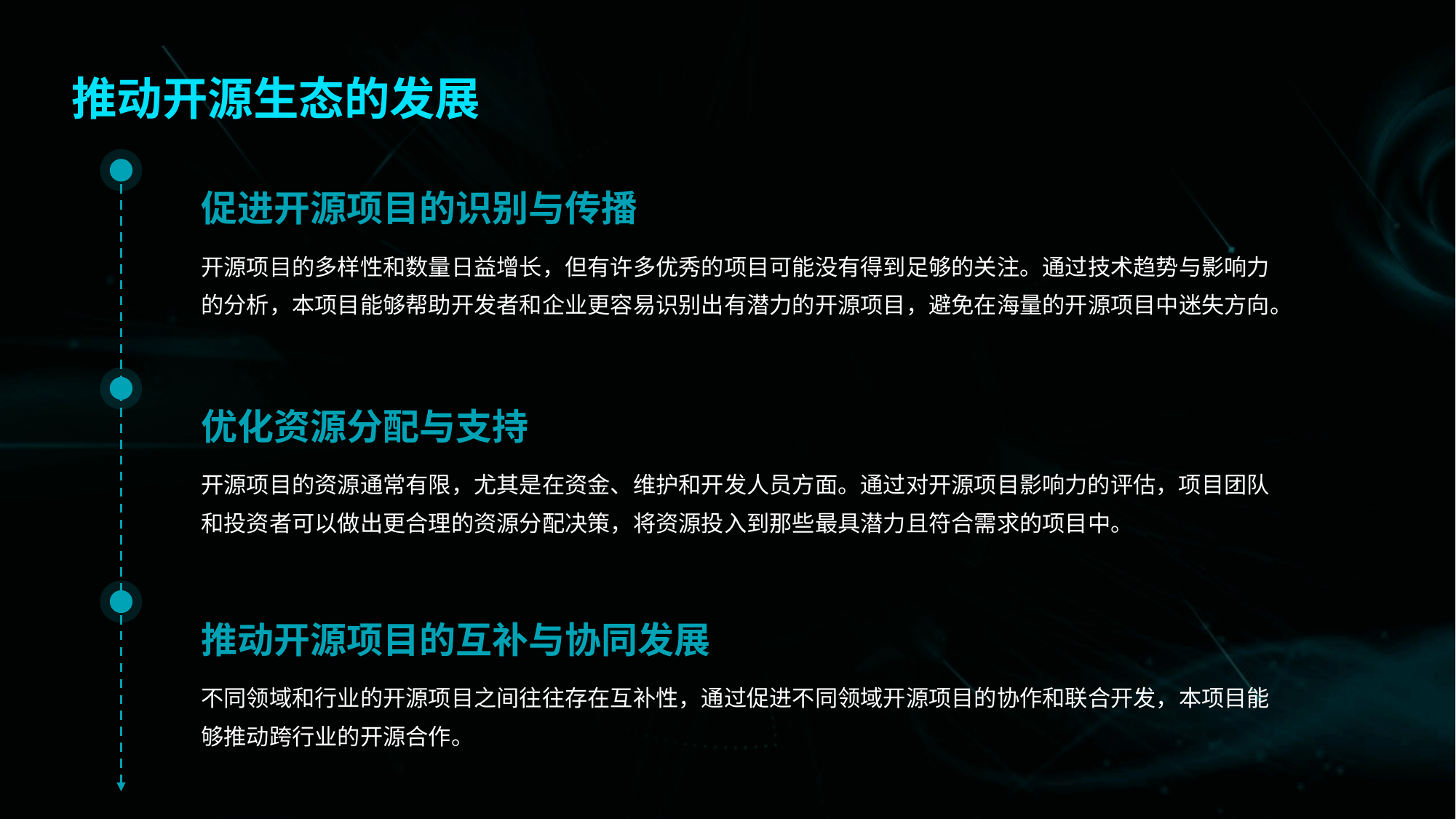

推动开源生态的发展

促进开源项目的识别与传播
开源项目的多样性和数量日益增长，但有许多优秀的项目可能没有得到足够的关注。通过技术趋势与影响力的分析，本项目能够帮助开发者和企业更容易识别出有潜力的开源项目，避免在海量的开源项目中迷失方向。

优化资源分配与支持
开源项目的资源通常有限，尤其是在资金、维护和开发人员方面。通过对开源项目影响力的评估，项目团队和投资者可以做出更合理的资源分配决策，将资源投入到那些最具潜力且符合需求的项目中。

推动开源项目的互补与协同发展
不同领域和行业的开源项目之间往往存在互补性，通过促进不同领域开源项目的协作和联合开发，本项目能够推动跨行业的开源合作。